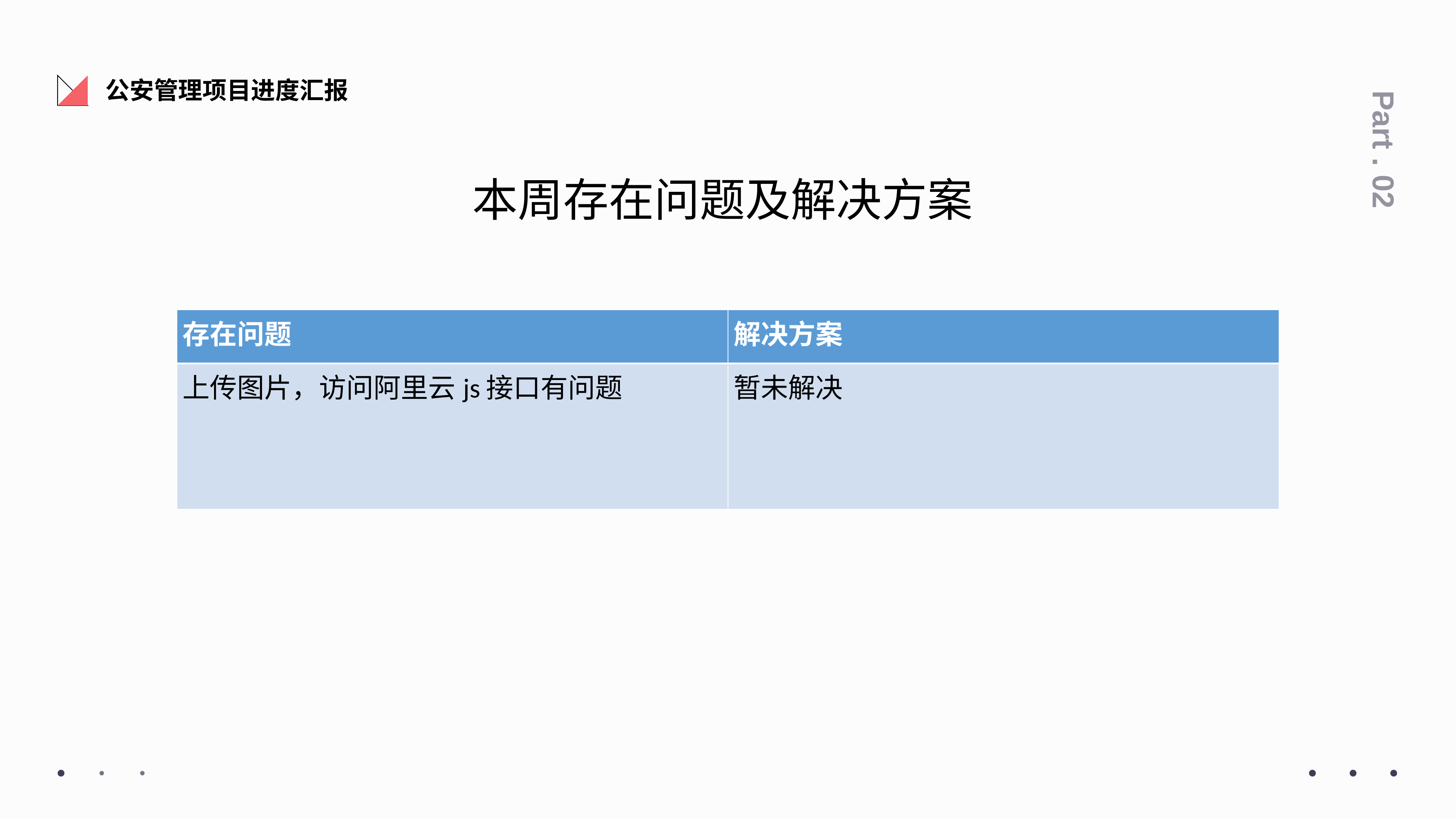

公安管理项目进度汇报
Part . 02
本周存在问题及解决方案
| 存在问题 | 解决方案 |
| --- | --- |
| 上传图片，访问阿里云js接口有问题 | 暂未解决 |